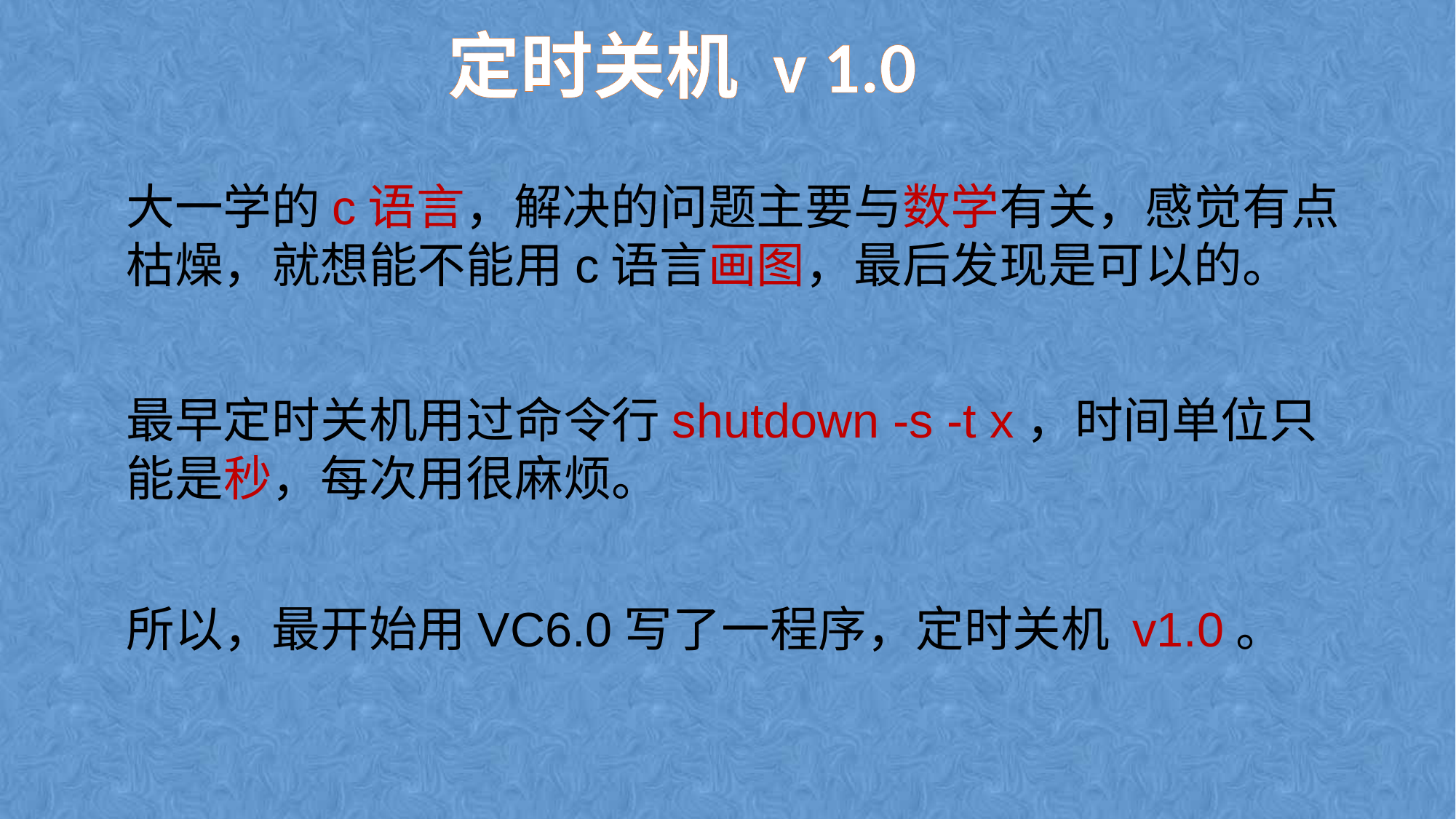

定时关机 v 1.0
大一学的c语言，解决的问题主要与数学有关，感觉有点枯燥，就想能不能用c语言画图，最后发现是可以的。
最早定时关机用过命令行shutdown -s -t x，时间单位只能是秒，每次用很麻烦。
所以，最开始用VC6.0写了一程序，定时关机 v1.0。